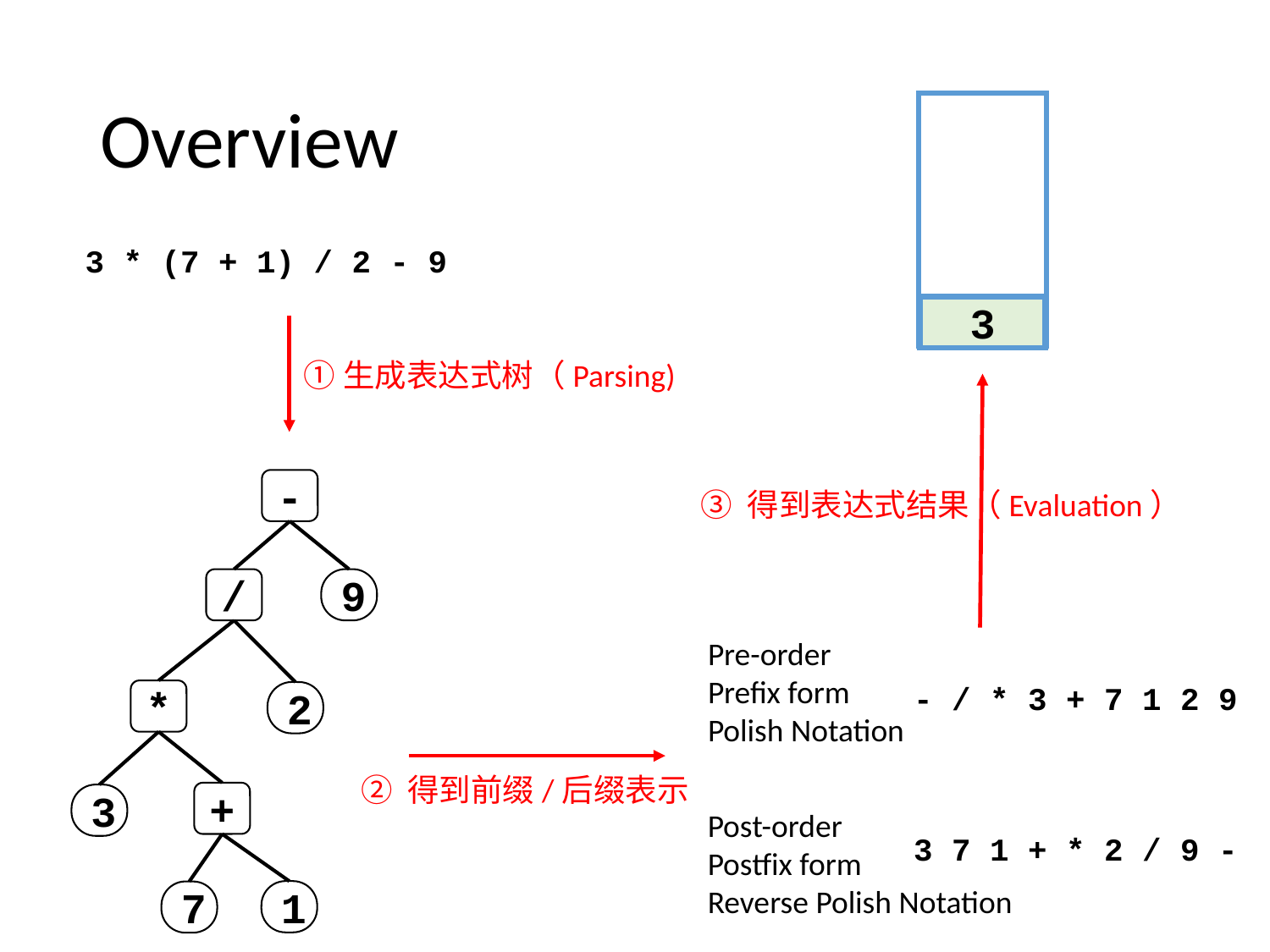

# Overview

3 * (7 + 1) / 2 - 9
3
①生成表达式树（Parsing)
-
③ 得到表达式结果（Evaluation）
/
9
Pre-order
Prefix form
Polish Notation
- / * 3 + 7 1 2 9
*
2
② 得到前缀/后缀表示
+
3
Post-order
Postfix form
Reverse Polish Notation
3 7 1 + * 2 / 9 -
1
7